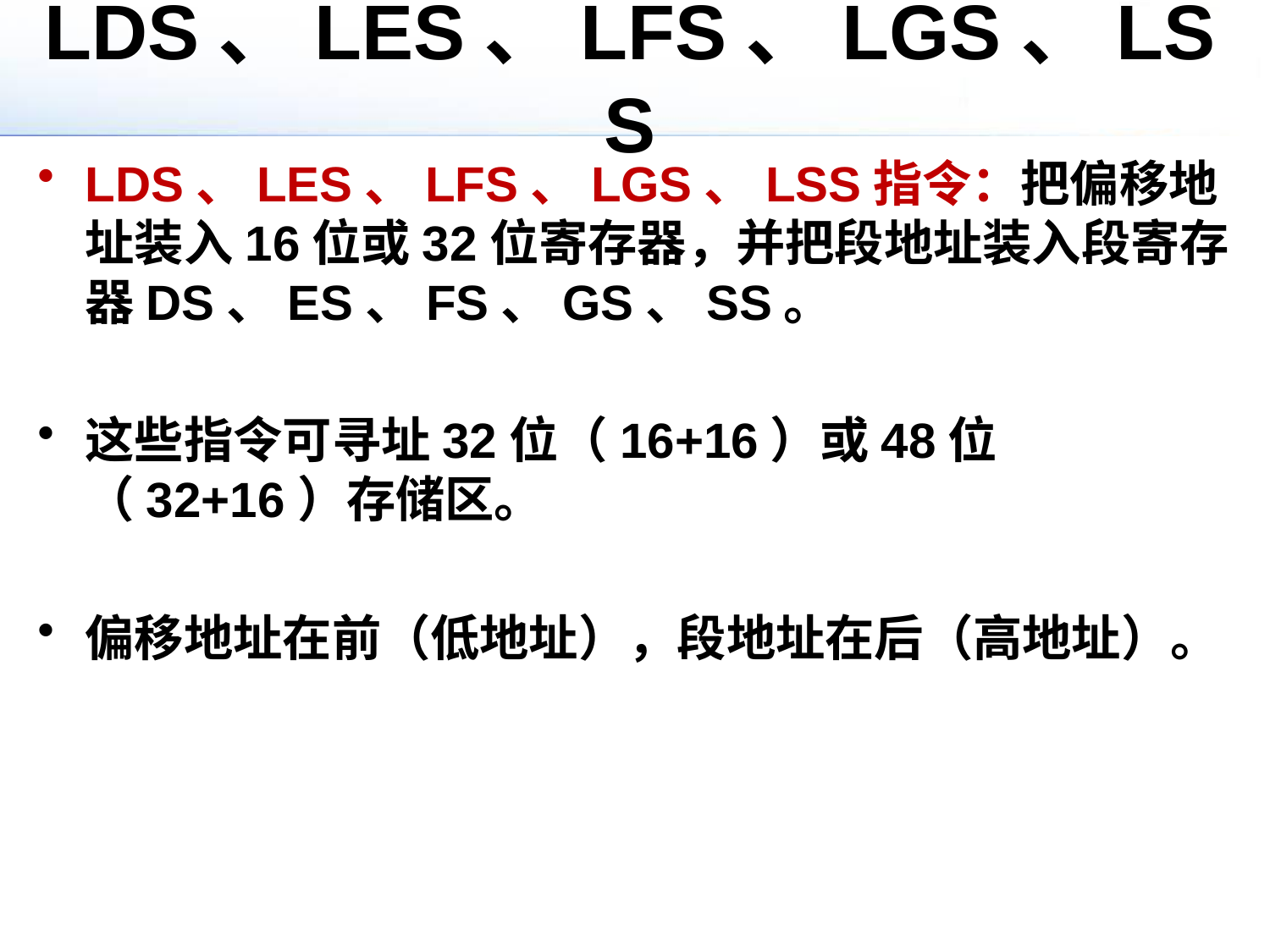

# LDS、LES、LFS、LGS、LSS
LDS、LES、LFS、LGS、LSS指令：把偏移地址装入16位或32位寄存器，并把段地址装入段寄存器DS、ES、FS、GS、SS。

这些指令可寻址32位（16+16）或48位（32+16）存储区。

偏移地址在前（低地址），段地址在后（高地址）。